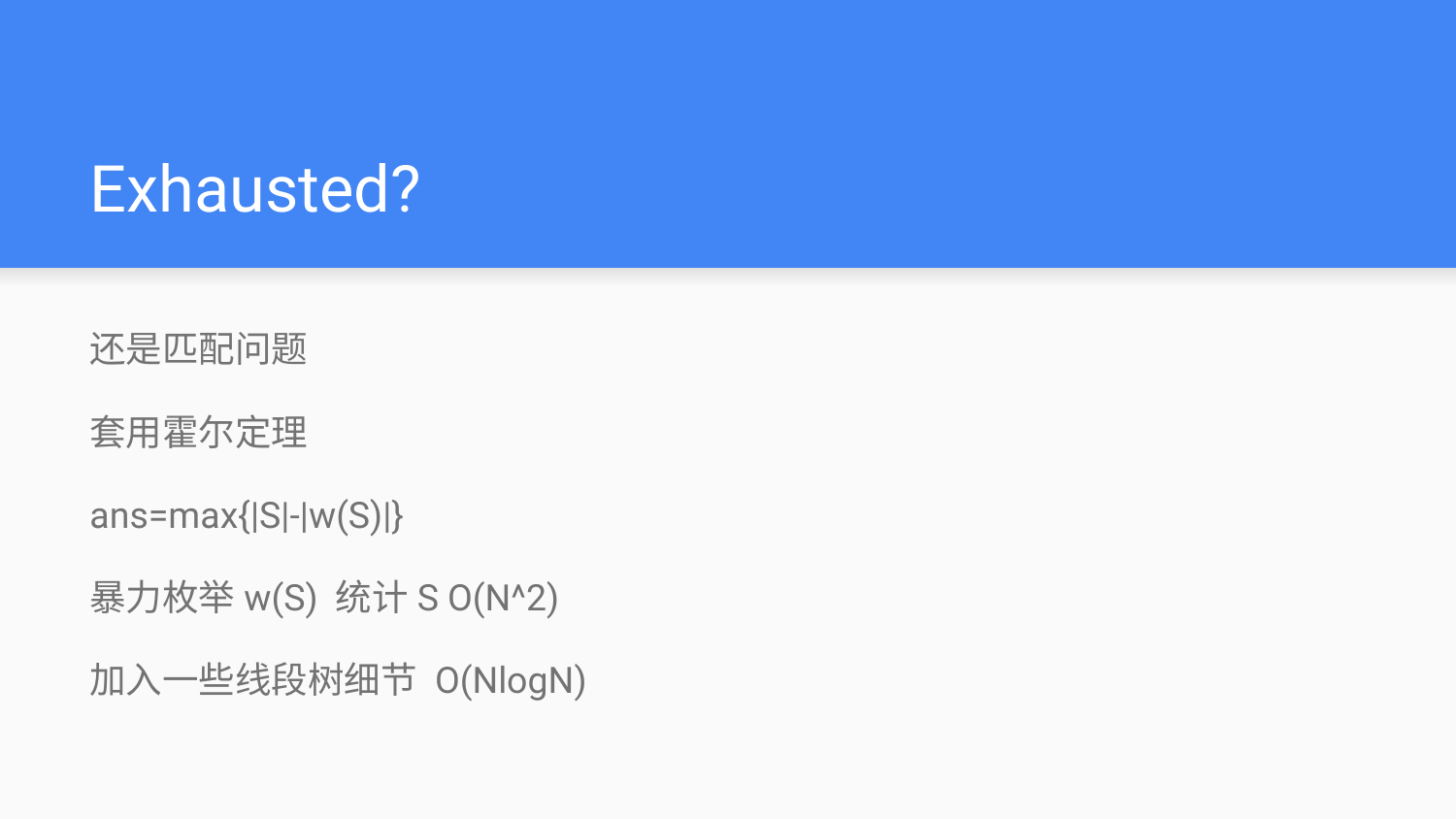

# Exhausted?
还是匹配问题
套用霍尔定理
ans=max{|S|-|w(S)|}
暴力枚举w(S) 统计S O(N^2)
加入一些线段树细节 O(NlogN)